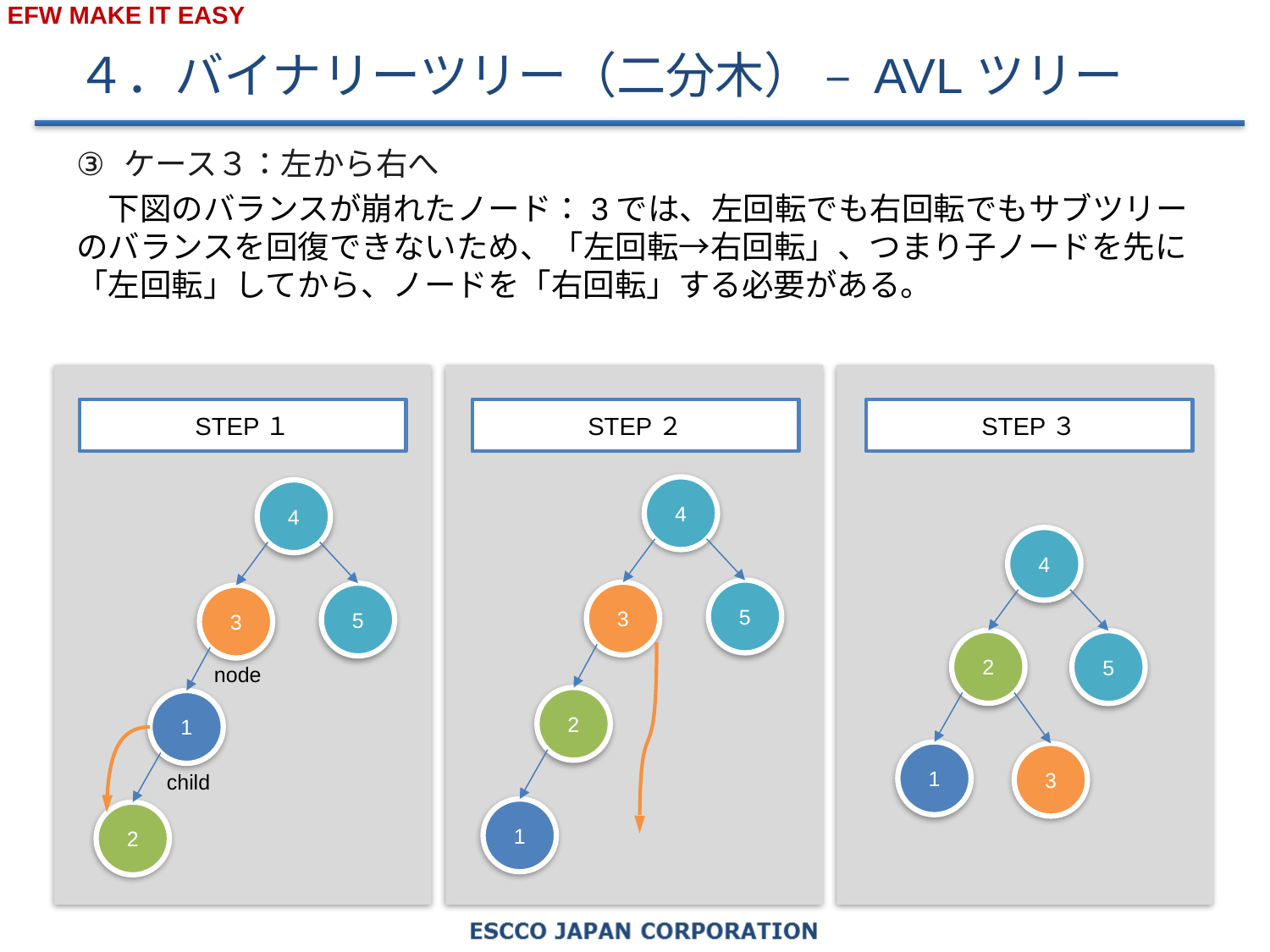

# ４．バイナリーツリー（二分木） – AVLツリー
ケース３：左から右へ
　下図のバランスが崩れたノード：3では、左回転でも右回転でもサブツリーのバランスを回復できないため、「左回転→右回転」、つまり子ノードを先に「左回転」してから、ノードを「右回転」する必要がある。

STEP１
STEP２
STEP３
4
4
5
3
1
2
node
child
4
5
3
2
5
2
1
3
1